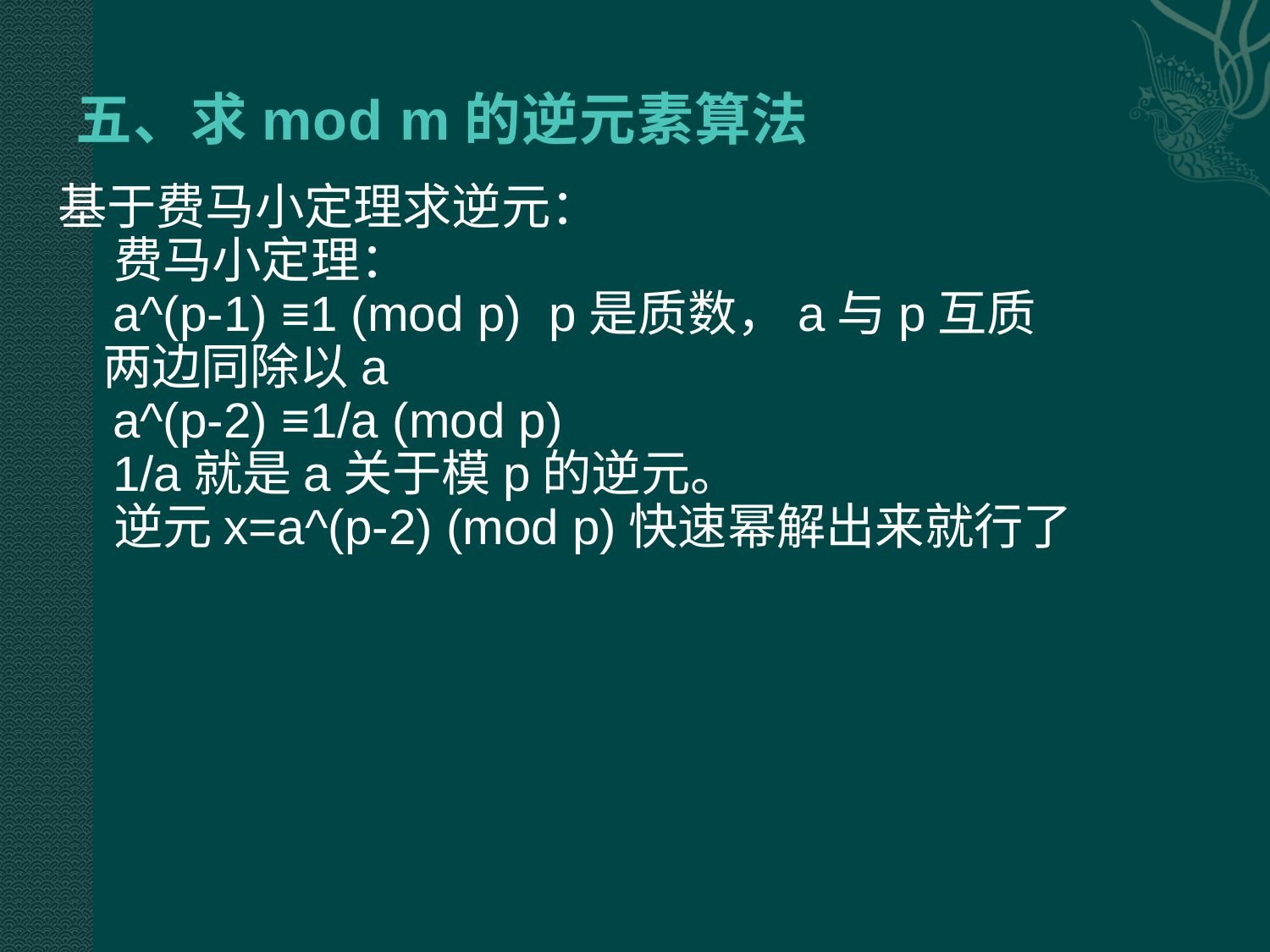

# 五、求mod m的逆元素算法
基于费马小定理求逆元：
    费马小定理：
    a^(p-1) ≡1 (mod p)  p是质数，a与p互质
   两边同除以a
    a^(p-2) ≡1/a (mod p)
    1/a就是a关于模p的逆元。
    逆元x=a^(p-2) (mod p)快速幂解出来就行了